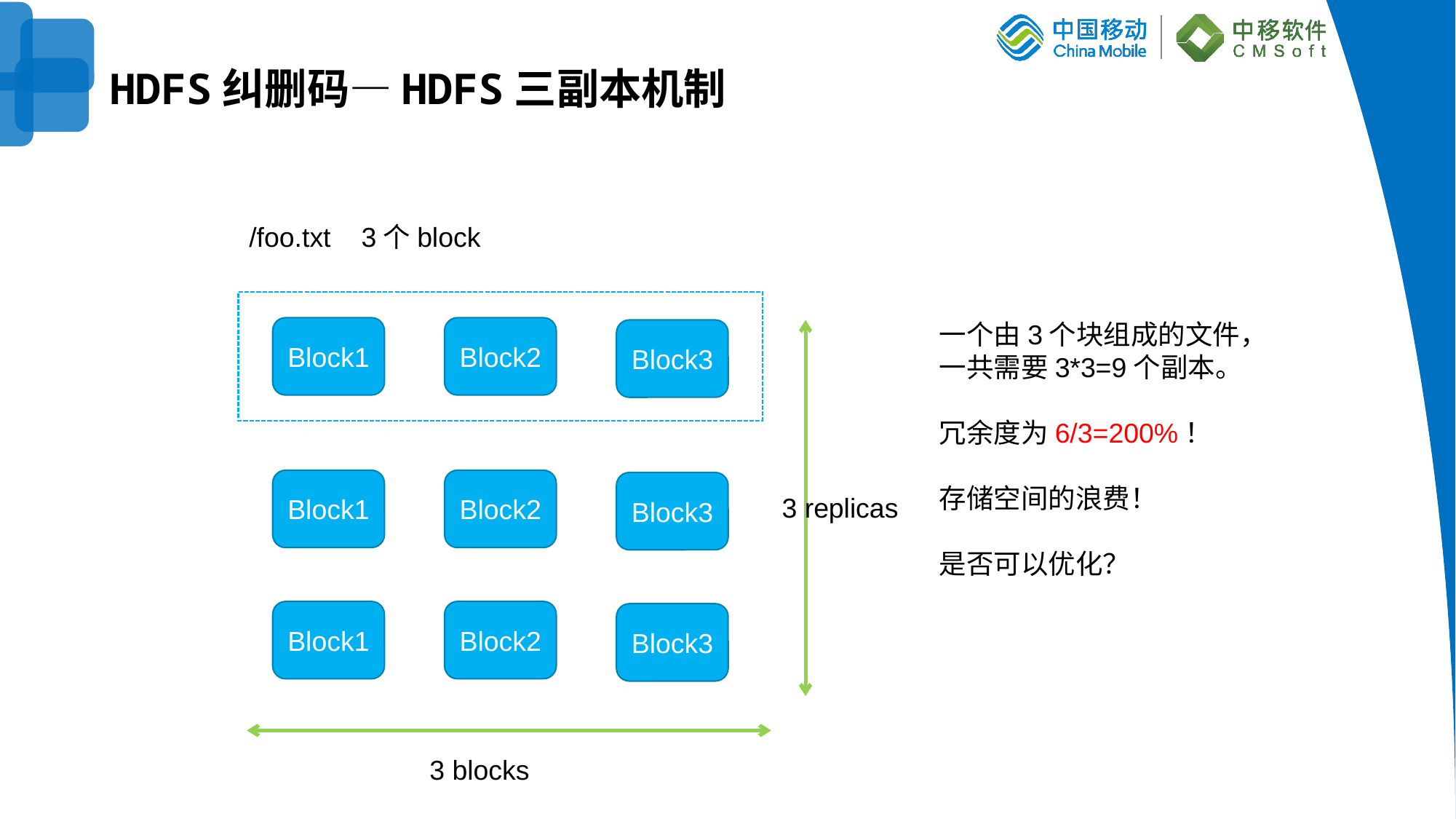

# HDFS纠删码—HDFS三副本机制
/foo.txt    3个block

一个由3个块组成的文件，一共需要3*3=9个副本。

冗余度为6/3=200%！

存储空间的浪费！

是否可以优化？
Block1
Block2
Block3

Block1
Block2
Block3
3 replicas
Block1
Block2
Block3
3 blocks